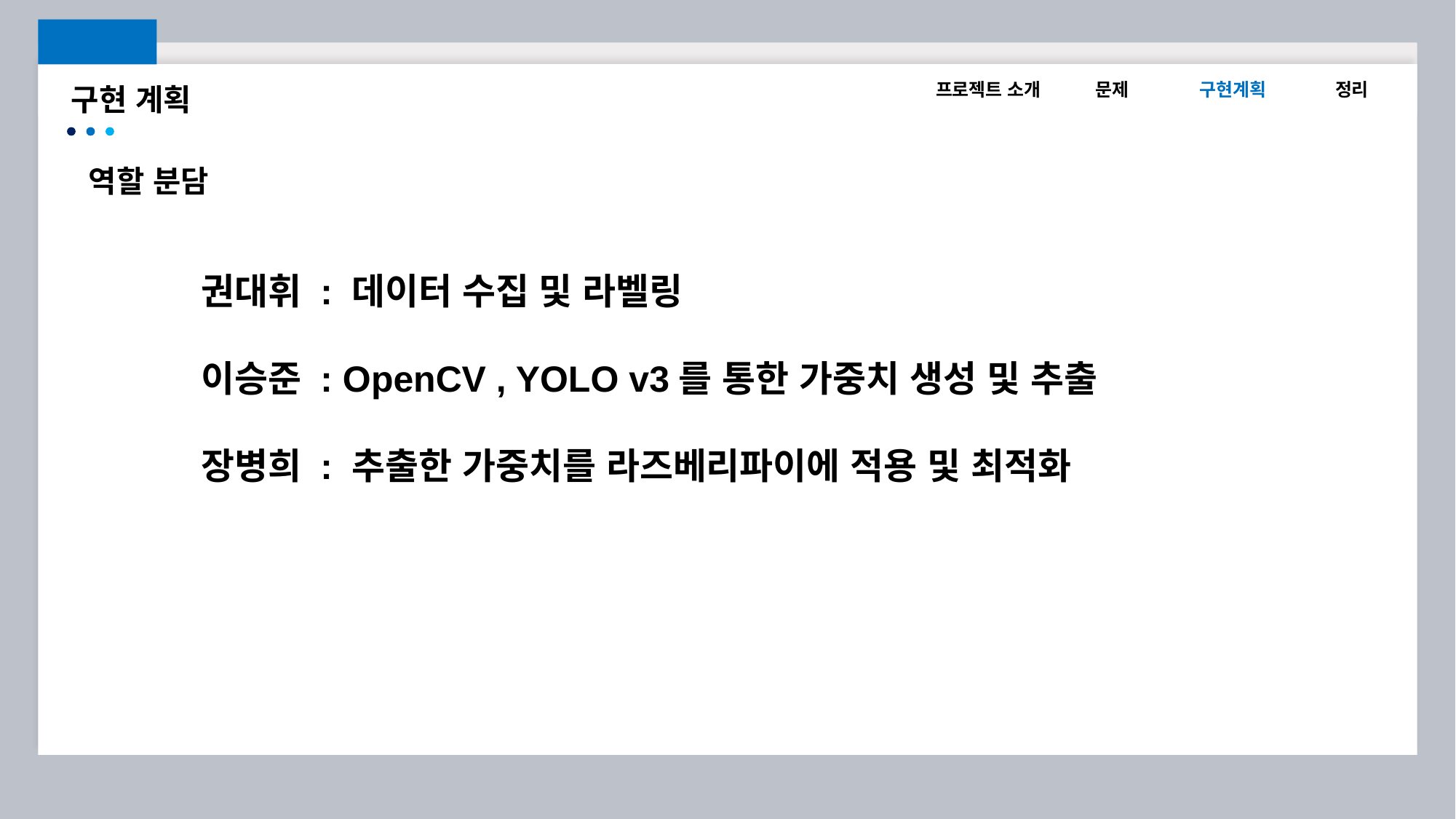

프로젝트 소개
문제
구현계획
정리
구현 계획

역할 분담
권대휘 : 데이터 수집 및 라벨링

이승준 : OpenCV , YOLO v3를 통한 가중치 생성 및 추출

장병희 : 추출한 가중치를 라즈베리파이에 적용 및 최적화